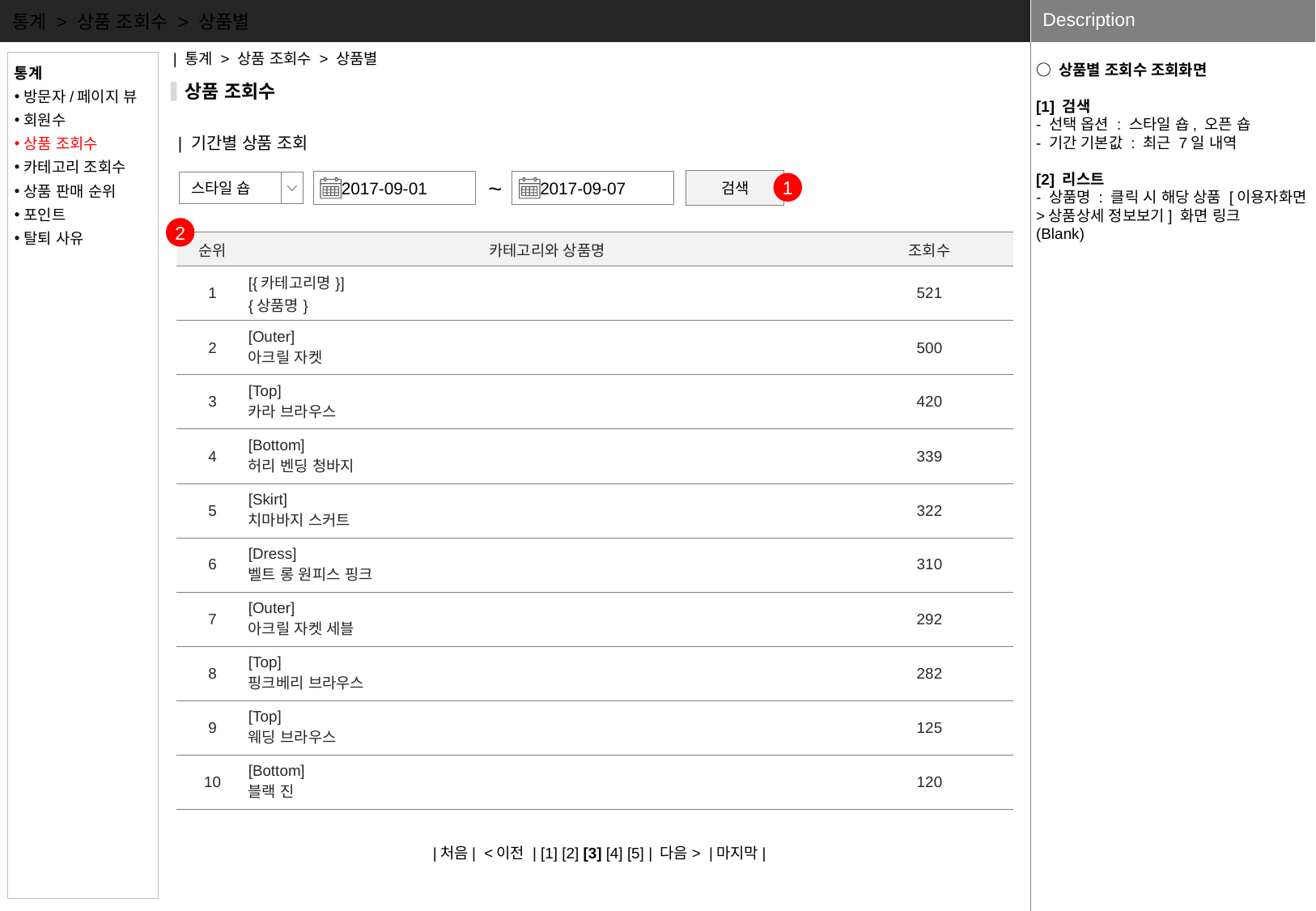

통계 > 상품 조회수 > 상품별

○ 상품별 조회수 조회화면

[1] 검색
- 선택 옵션 : 스타일 숍, 오픈 숍
- 기간 기본값 : 최근 7일 내역

[2] 리스트
- 상품명 : 클릭 시 해당 상품 [이용자화면 >상품상세 정보보기] 화면 링크
(Blank)

| 통계 > 상품 조회수 > 상품별
통계
방문자/페이지 뷰
회원수
상품 조회수
카테고리 조회수
상품 판매 순위
포인트
탈퇴 사유
상품 조회수

| 기간별 상품 조회
~
검색
     2017-09-01
     2017-09-07

스타일 숍

1

2
| 순위 | 카테고리와 상품명 | 조회수 |
| --- | --- | --- |
| 1 | [{카테고리명}] {상품명} | 521 |
| 2 | [Outer] 아크릴 자켓 | 500 |
| 3 | [Top] 카라 브라우스 | 420 |
| 4 | [Bottom] 허리 벤딩 청바지 | 339 |
| 5 | [Skirt] 치마바지 스커트 | 322 |
| 6 | [Dress] 벨트 롱 원피스 핑크 | 310 |
| 7 | [Outer] 아크릴 자켓 세블 | 292 |
| 8 | [Top] 핑크베리 브라우스 | 282 |
| 9 | [Top] 웨딩 브라우스 | 125 |
| 10 | [Bottom] 블랙 진 | 120 |
|처음|  <이전 | [1] [2] [3] [4] [5] | 다음>  |마지막|